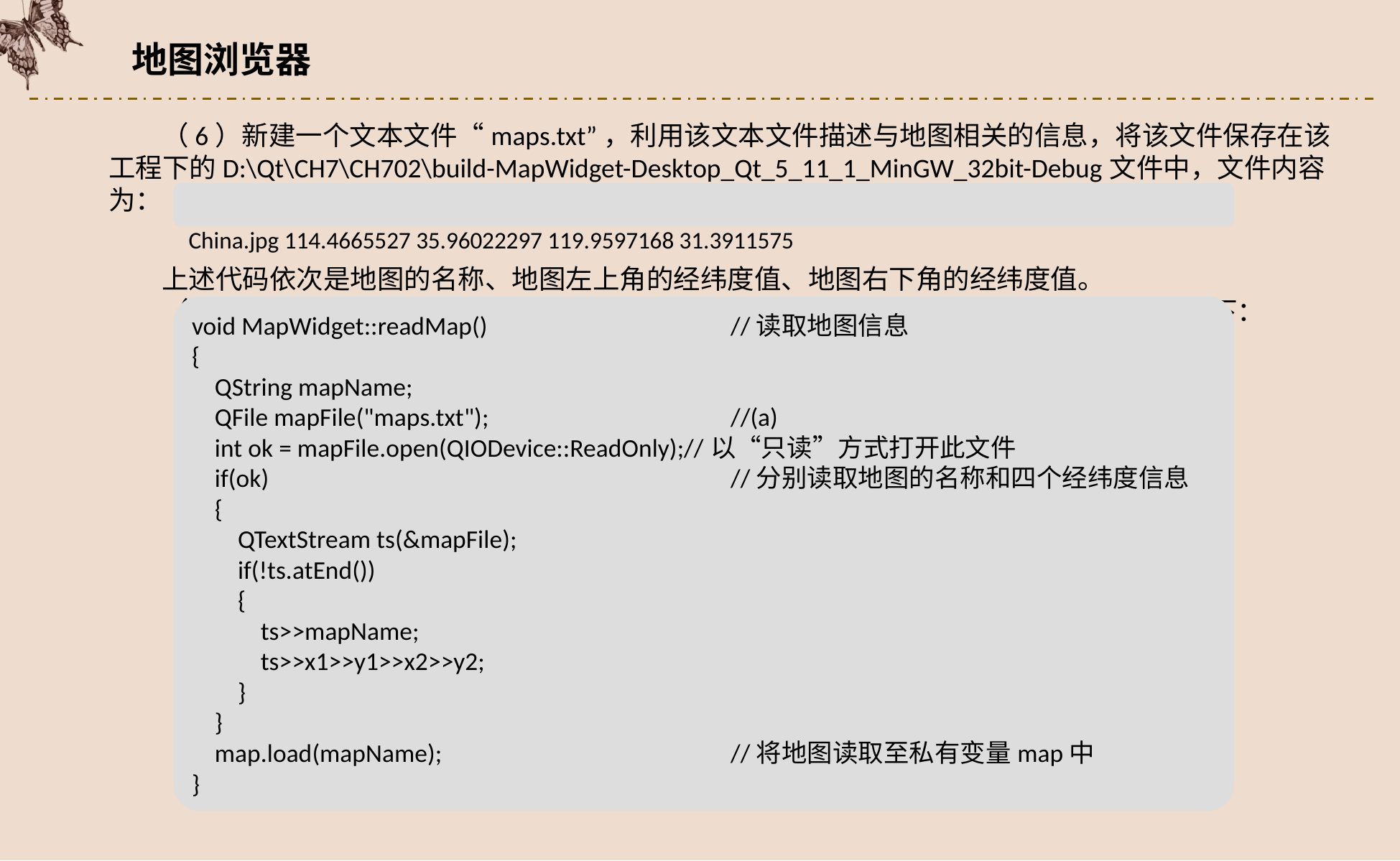

地图浏览器
（6）新建一个文本文件“maps.txt”，利用该文本文件描述与地图相关的信息，将该文件保存在该工程下的D:\Qt\CH7\CH702\build-MapWidget-Desktop_Qt_5_11_1_MinGW_32bit-Debug文件中，文件内容为：
     China.jpg 114.4665527 35.96022297 119.9597168 31.3911575
上述代码依次是地图的名称、地图左上角的经纬度值、地图右下角的经纬度值。
（7）打开“mapwidget.cpp”文件，添加读取地图信息readMap()函数的具体实现代码如下：

void MapWidget::readMap()            		//读取地图信息
{
    QString mapName;
    QFile mapFile("maps.txt");			//(a)
    int ok = mapFile.open(QIODevice::ReadOnly);//以“只读”方式打开此文件
    if(ok)					//分别读取地图的名称和四个经纬度信息
    {
        QTextStream ts(&mapFile);
        if(!ts.atEnd())
        {
            ts>>mapName;
            ts>>x1>>y1>>x2>>y2;
        }
    }
    map.load(mapName);			//将地图读取至私有变量map中
}